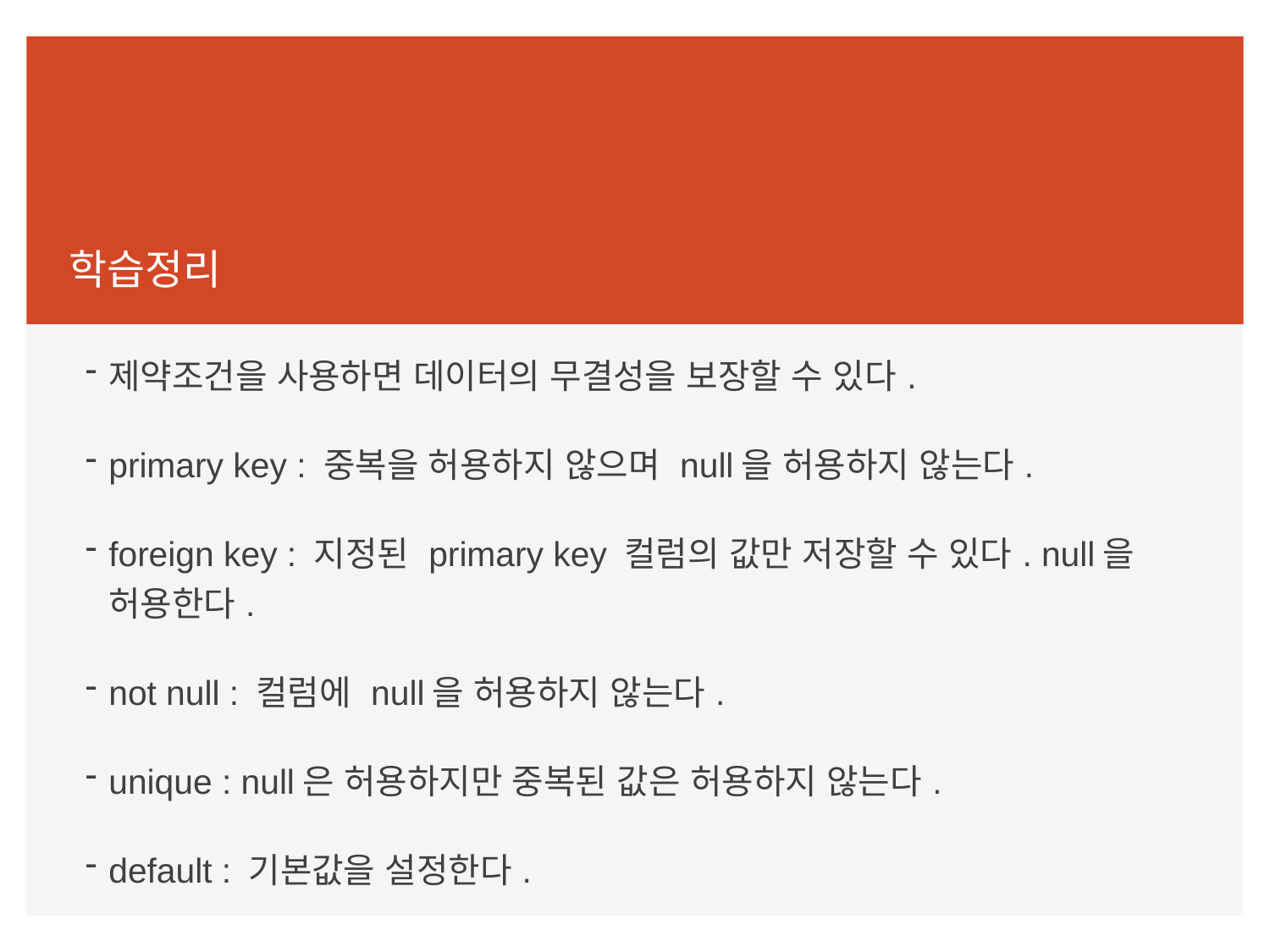

학습정리
제약조건을 사용하면 데이터의 무결성을 보장할 수 있다.
primary key : 중복을 허용하지 않으며 null을 허용하지 않는다.
foreign key : 지정된 primary key 컬럼의 값만 저장할 수 있다. null을 허용한다.
not null : 컬럼에 null을 허용하지 않는다.
unique : null은 허용하지만 중복된 값은 허용하지 않는다.
default : 기본값을 설정한다.